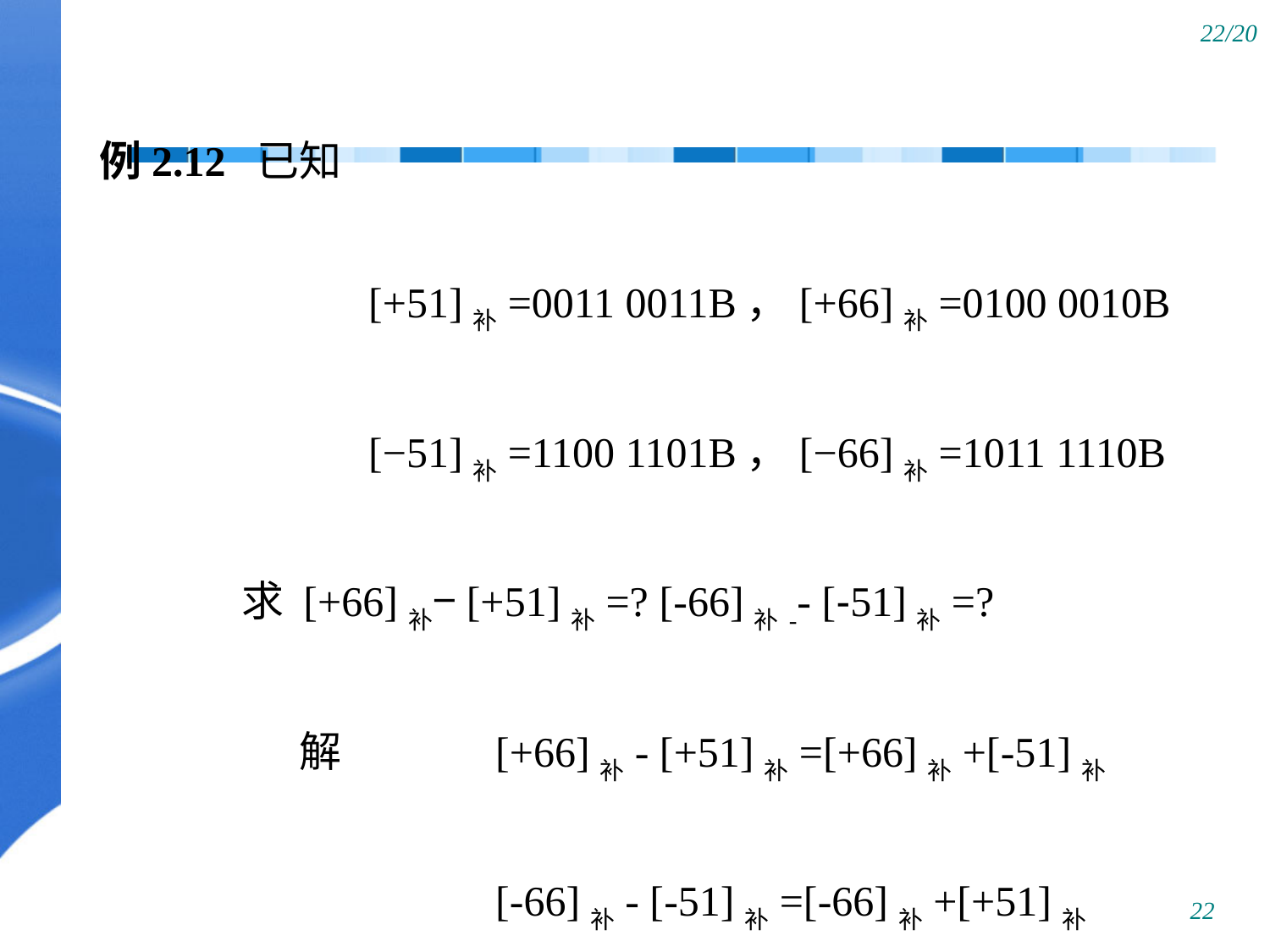

例2.12  已知
	[+51]补=0011 0011B，[+66]补=0100 0010B
	[−51]补=1100 1101B，[−66]补=1011 1110B
求 [+66]补−[+51]补=? [-66]补-- [-51]补=?
     解  		[+66]补- [+51]补=[+66]补+[-51]补
    		[-66]补- [-51]补=[-66]补+[+51]补